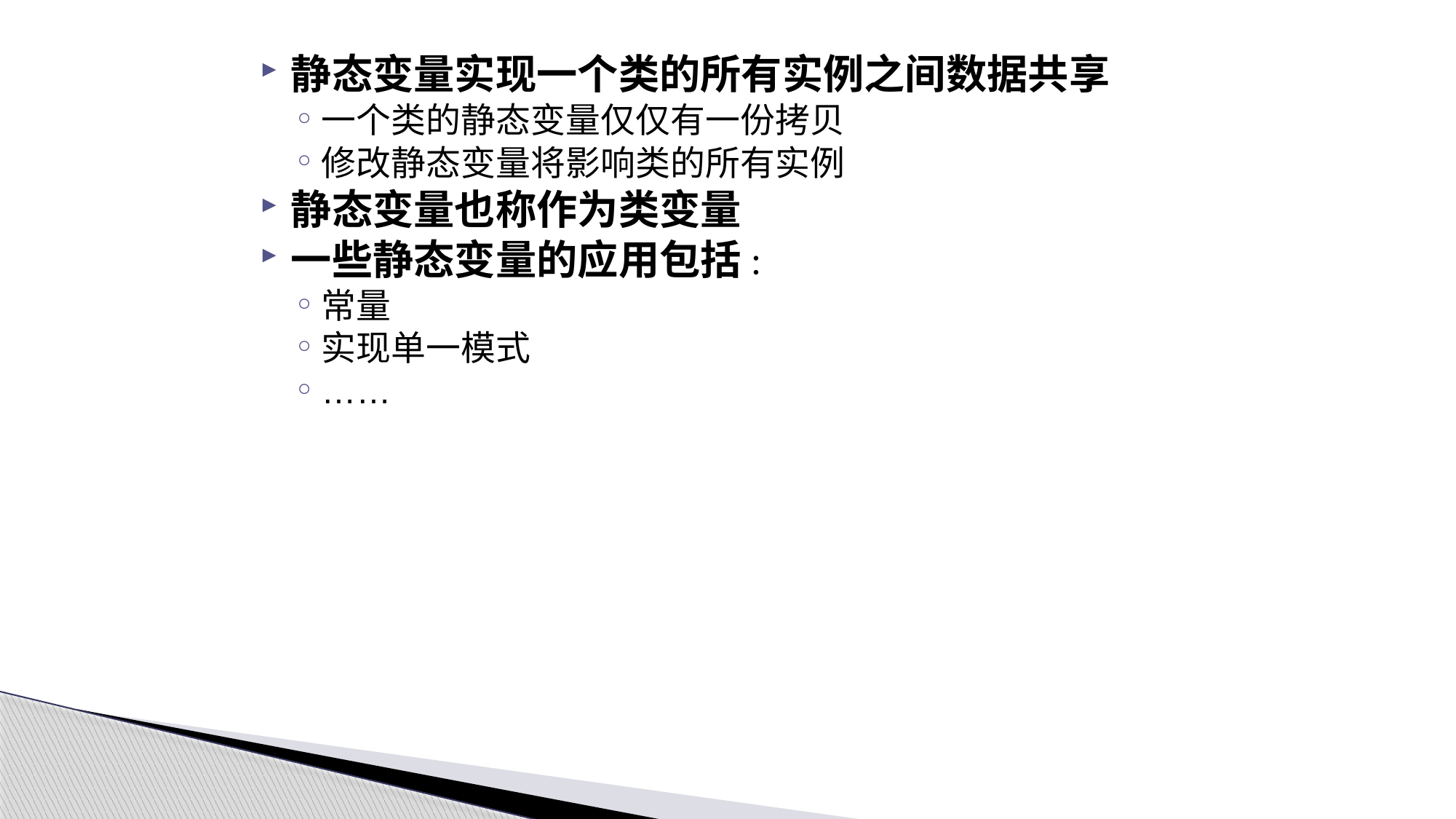

静态变量实现一个类的所有实例之间数据共享
一个类的静态变量仅仅有一份拷贝
修改静态变量将影响类的所有实例
静态变量也称作为类变量
一些静态变量的应用包括:
常量
实现单一模式
……